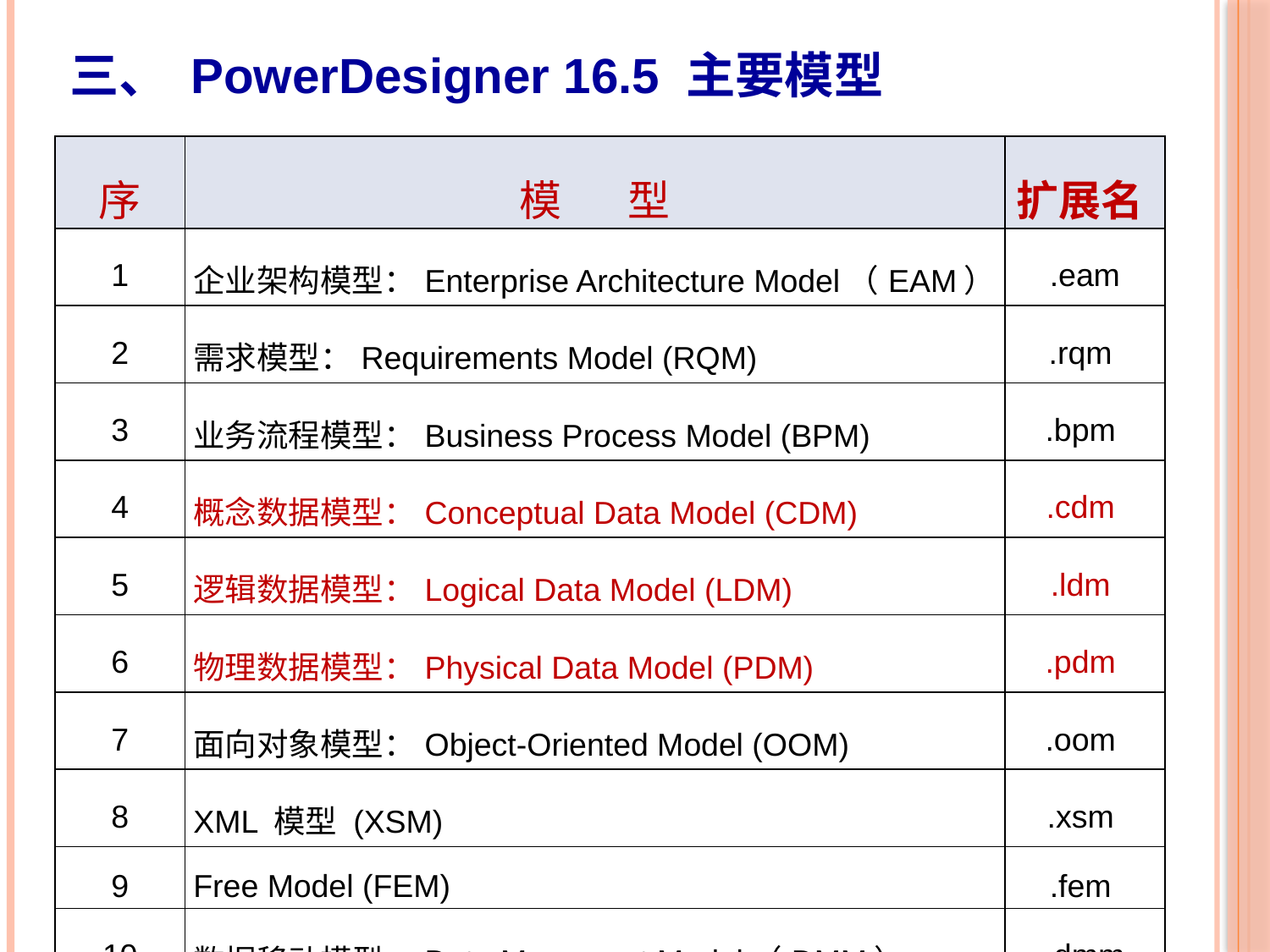

三、 PowerDesigner 16.5 主要模型
| 序 | 模 型 | 扩展名 |
| --- | --- | --- |
| 1 | 企业架构模型：Enterprise Architecture Model（EAM） | .eam |
| 2 | 需求模型：Requirements Model (RQM) | .rqm |
| 3 | 业务流程模型：Business Process Model (BPM) | .bpm |
| 4 | 概念数据模型：Conceptual Data Model (CDM) | .cdm |
| 5 | 逻辑数据模型：Logical Data Model (LDM) | .ldm |
| 6 | 物理数据模型：Physical Data Model (PDM) | .pdm |
| 7 | 面向对象模型：Object-Oriented Model (OOM) | .oom |
| 8 | XML 模型 (XSM) | .xsm |
| 9 | Free Model (FEM) | .fem |
| 10 | 数据移动模型：Data Movement Model（DMM） | .dmm |